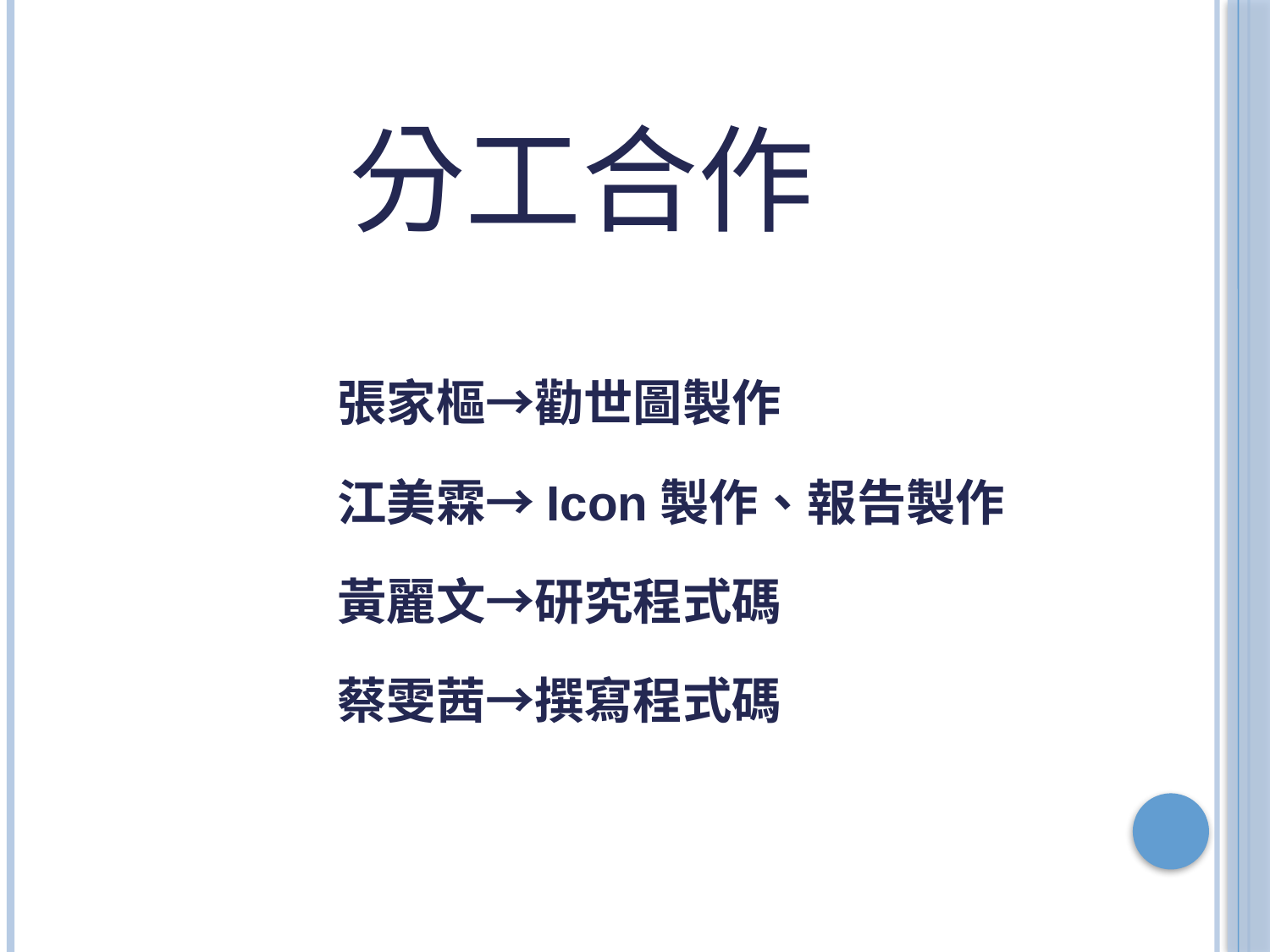

# 分工合作
張家樞→勸世圖製作
江美霖→Icon製作、報告製作
黃麗文→研究程式碼
蔡雯茜→撰寫程式碼